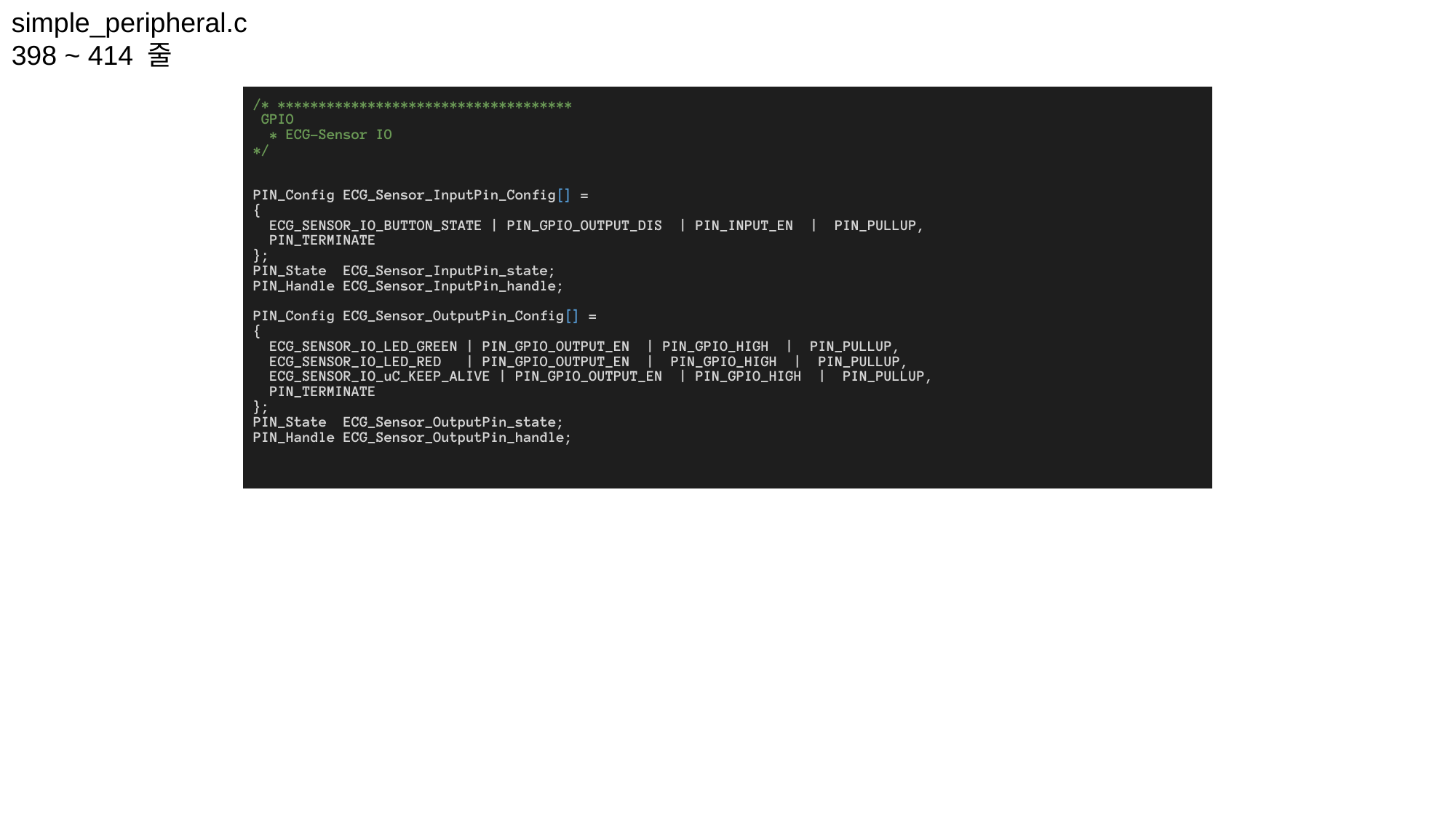

simple_peripheral.c
398 ~ 414 줄
| /\* \*\*\*\*\*\*\*\*\*\*\*\*\*\*\*\*\*\*\*\*\*\*\*\*\*\*\*\*\*\*\*\*\*\*\*\*  GPIO    \* ECG-Sensor IO \*/   PIN\_Config ECG\_Sensor\_InputPin\_Config[] = {   ECG\_SENSOR\_IO\_BUTTON\_STATE | PIN\_GPIO\_OUTPUT\_DIS  | PIN\_INPUT\_EN  |  PIN\_PULLUP,   PIN\_TERMINATE }; PIN\_State  ECG\_Sensor\_InputPin\_state; PIN\_Handle ECG\_Sensor\_InputPin\_handle; PIN\_Config ECG\_Sensor\_OutputPin\_Config[] = {   ECG\_SENSOR\_IO\_LED\_GREEN | PIN\_GPIO\_OUTPUT\_EN  | PIN\_GPIO\_HIGH  |  PIN\_PULLUP,   ECG\_SENSOR\_IO\_LED\_RED   | PIN\_GPIO\_OUTPUT\_EN  |  PIN\_GPIO\_HIGH  |  PIN\_PULLUP,   ECG\_SENSOR\_IO\_uC\_KEEP\_ALIVE | PIN\_GPIO\_OUTPUT\_EN  | PIN\_GPIO\_HIGH  |  PIN\_PULLUP,   PIN\_TERMINATE }; PIN\_State  ECG\_Sensor\_OutputPin\_state; PIN\_Handle ECG\_Sensor\_OutputPin\_handle; |
| --- |